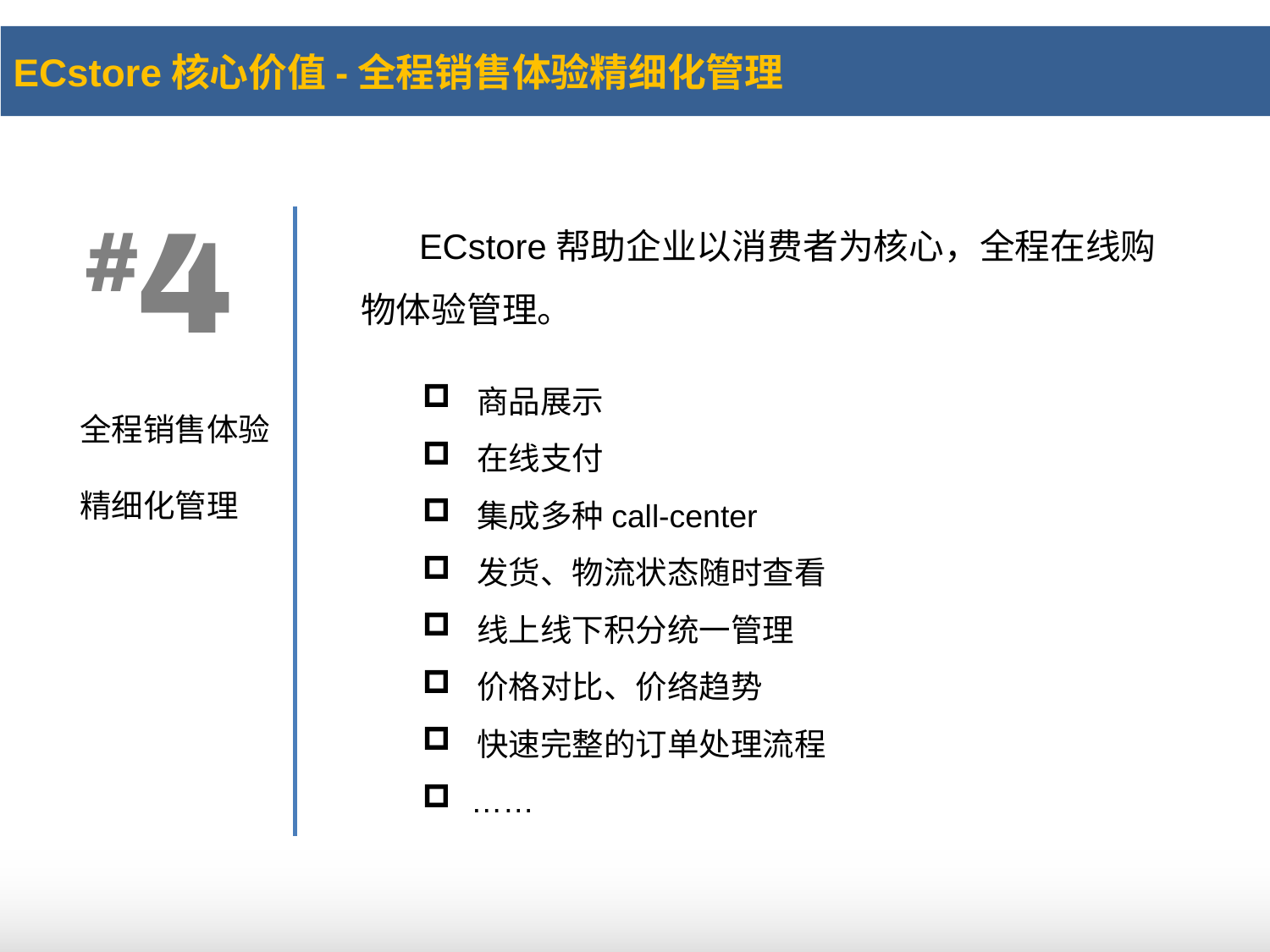

ECstore核心价值-全程销售体验精细化管理
#4
      ECstore帮助企业以消费者为核心，全程在线购物体验管理。
 商品展示
 在线支付
 集成多种call-center
 发货、物流状态随时查看
 线上线下积分统一管理
 价格对比、价络趋势
 快速完整的订单处理流程
 ……
全程销售体验精细化管理